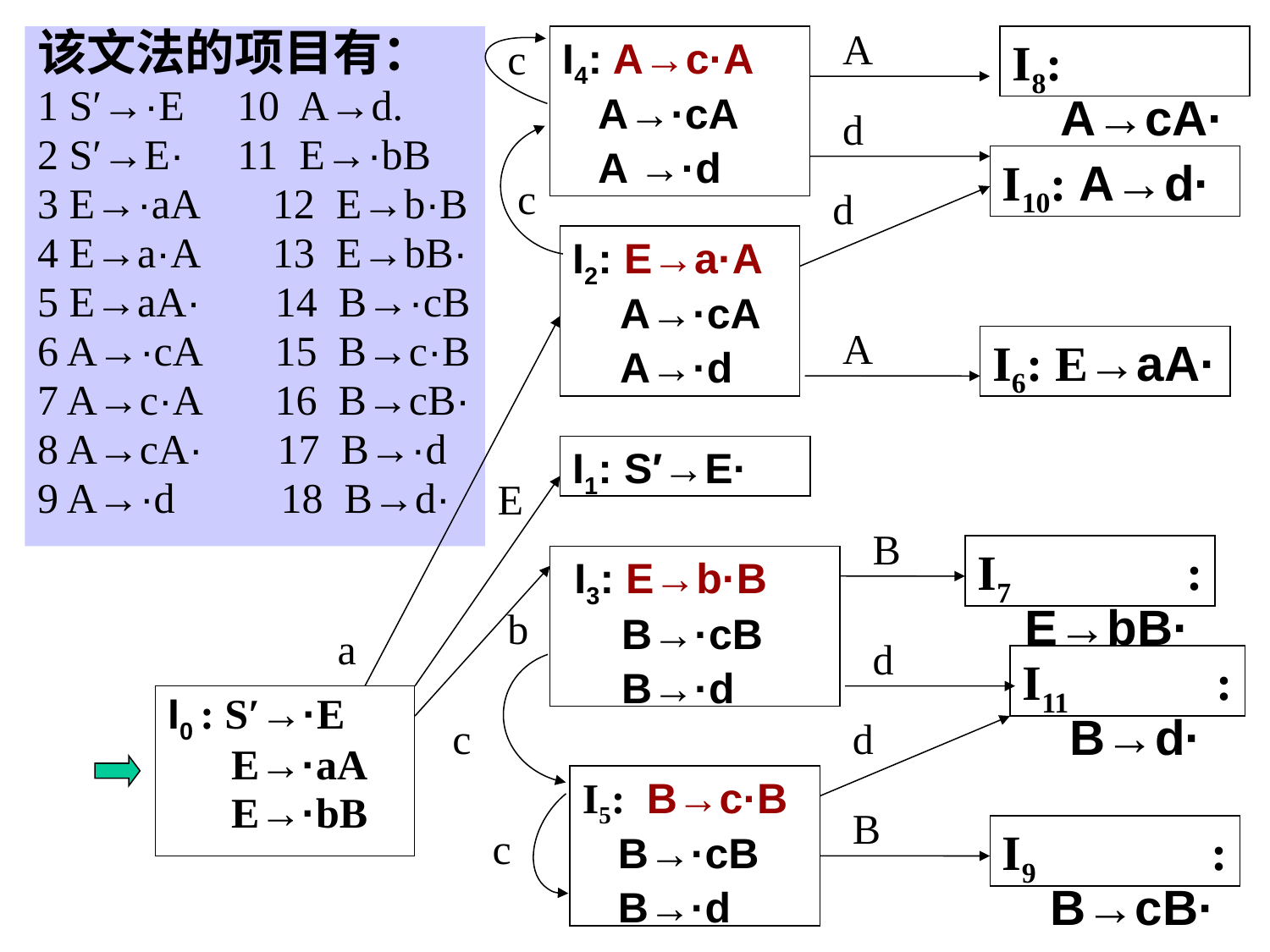

该文法的项目有：
1 S′→·E     10  A→d.
2 S′→E·     11  E→·bB
3 E→·aA       12  E→b·B
4 E→a·A       13  E→bB·
5 E→aA·       14  B→·cB
6 A→·cA       15  B→c·B
7 A→c·A       16  B→cB·
8 A→cA·       17  B→·d
9 A→·d          18  B→d·
I4: A→c·A
   A→·cA
   A →·d
A
I8: A→cA·
c

d
I10: A→d·

c

d
I2: E→a·A
    A→·cA
    A→·d

A
I6: E→aA·

I1: S′→E·

E
B
I7 : E→bB·
 I3: E→b·B
     B→·cB
     B→·d

b
a
d
I11 : B→d·

I0 : S′→·E
      E→·aA
      E→·bB

c

d

I5:  B→c·B
   B→·cB
   B→·d

B
I9 : B→cB·
c